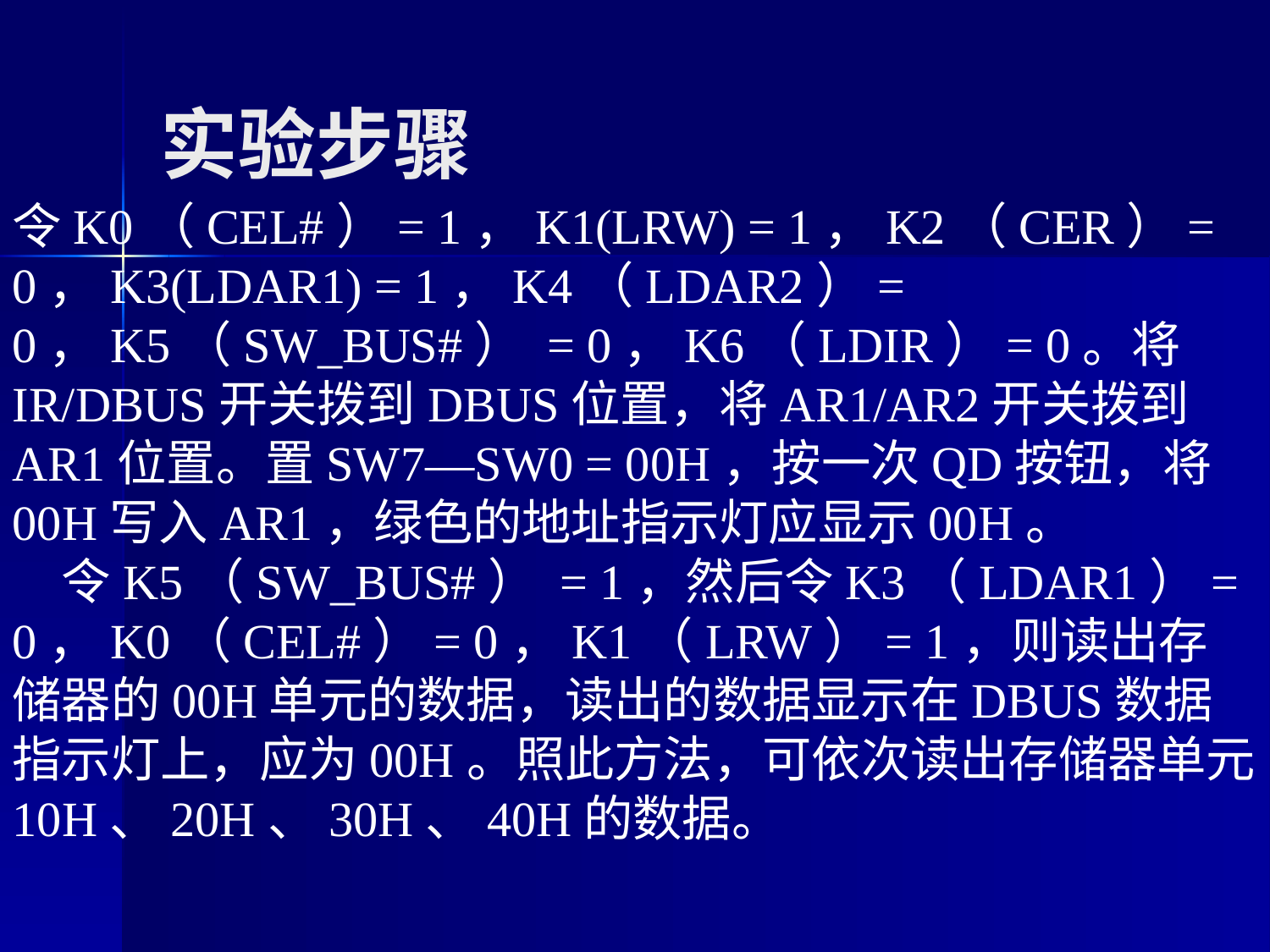

# 实验步骤
令K0（CEL#）= 1，K1(LRW) = 1，K2（CER）= 0，K3(LDAR1) = 1，K4（LDAR2）= 0，K5（SW_BUS#） = 0，K6（LDIR）= 0。将IR/DBUS开关拨到DBUS位置，将AR1/AR2开关拨到AR1位置。置SW7—SW0 = 00H，按一次QD按钮，将00H写入AR1，绿色的地址指示灯应显示00H。
　令K5（SW_BUS#） = 1，然后令K3（LDAR1）= 0，K0（CEL#）= 0，K1（LRW）= 1，则读出存储器的00H单元的数据，读出的数据显示在DBUS数据指示灯上，应为00H。照此方法，可依次读出存储器单元10H、20H、30H、40H的数据。